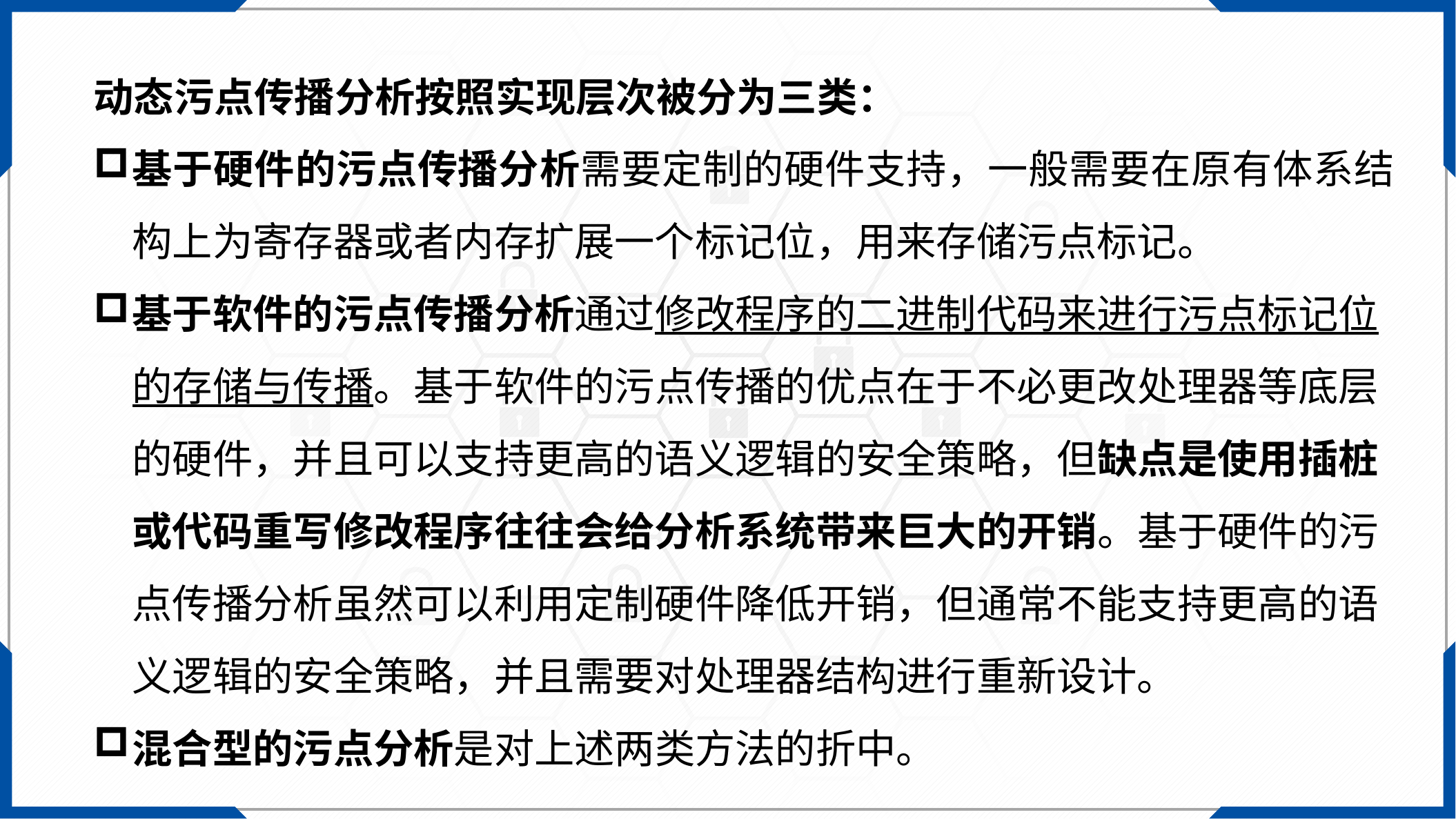

动态污点传播分析按照实现层次被分为三类：
基于硬件的污点传播分析需要定制的硬件支持，一般需要在原有体系结构上为寄存器或者内存扩展一个标记位，用来存储污点标记。
基于软件的污点传播分析通过修改程序的二进制代码来进行污点标记位的存储与传播。基于软件的污点传播的优点在于不必更改处理器等底层的硬件，并且可以支持更高的语义逻辑的安全策略，但缺点是使用插桩或代码重写修改程序往往会给分析系统带来巨大的开销。基于硬件的污点传播分析虽然可以利用定制硬件降低开销，但通常不能支持更高的语义逻辑的安全策略，并且需要对处理器结构进行重新设计。
混合型的污点分析是对上述两类方法的折中。